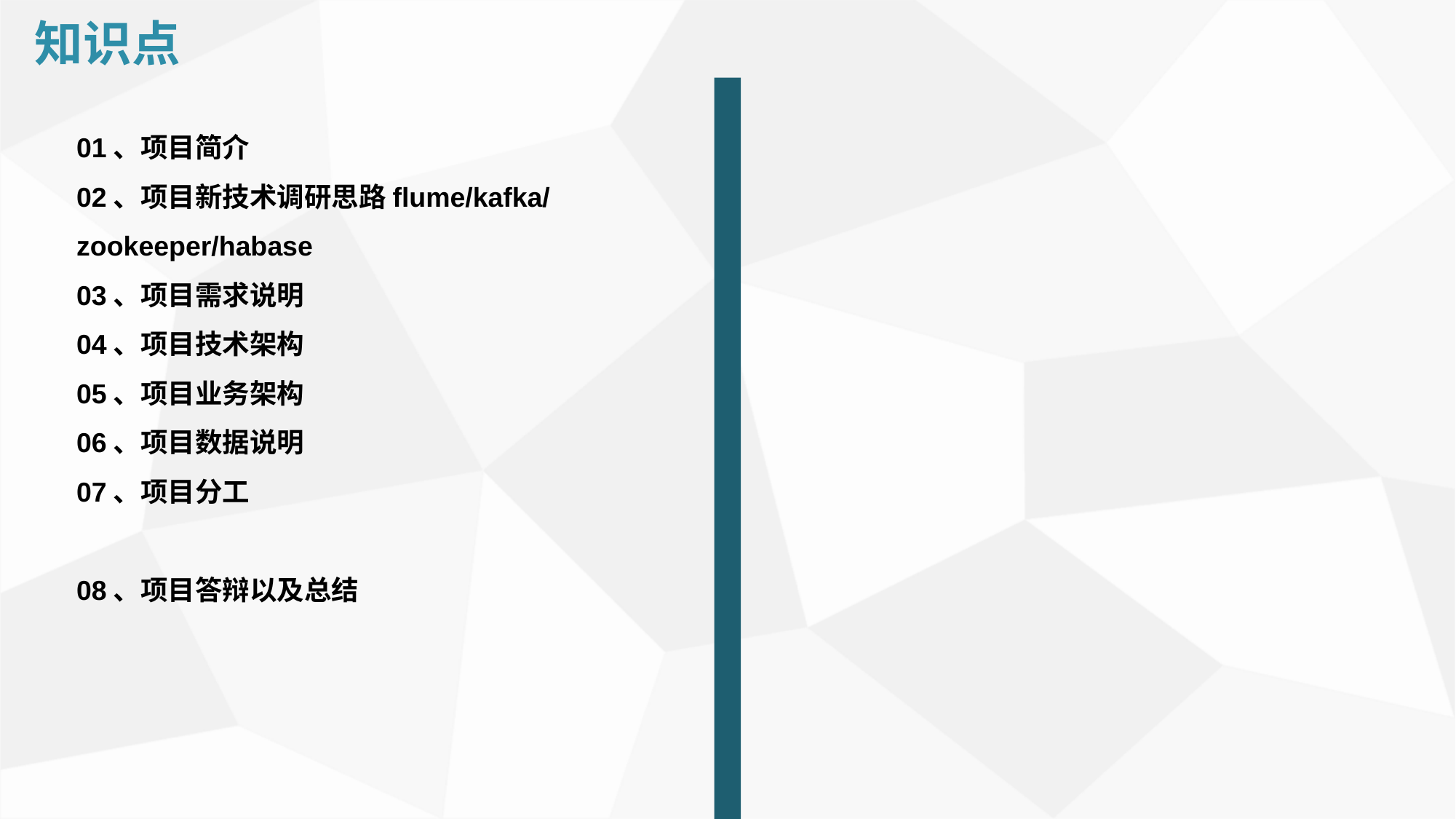

知识点

01、项目简介
02、项目新技术调研思路flume/kafka/zookeeper/habase
03、项目需求说明
04、项目技术架构
05、项目业务架构
06、项目数据说明
07、项目分工

08、项目答辩以及总结